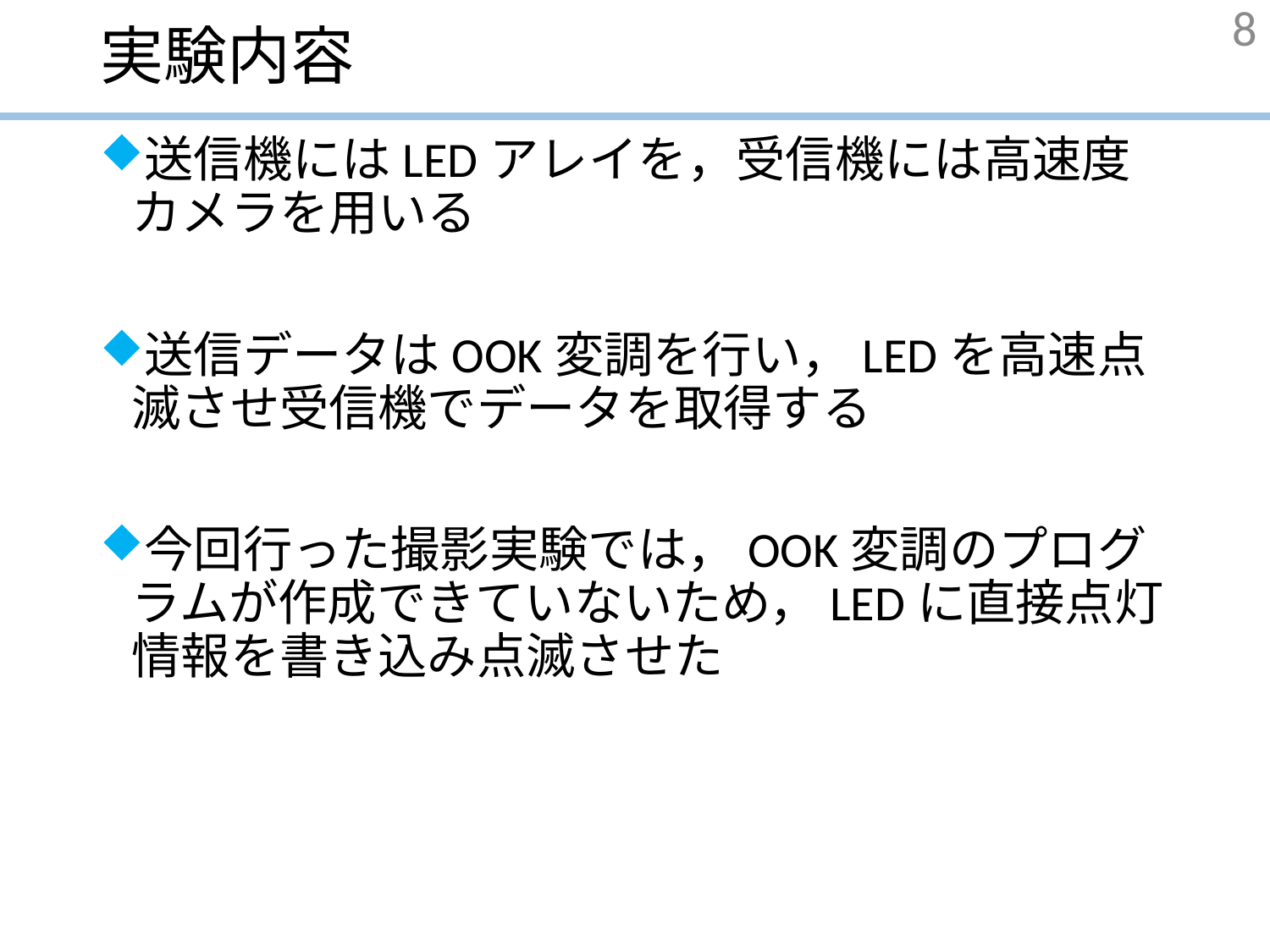

# 実験内容
8
送信機にはLEDアレイを，受信機には高速度カメラを用いる

送信データはOOK変調を行い，LEDを高速点滅させ受信機でデータを取得する

今回行った撮影実験では，OOK変調のプログラムが作成できていないため，LEDに直接点灯情報を書き込み点滅させた